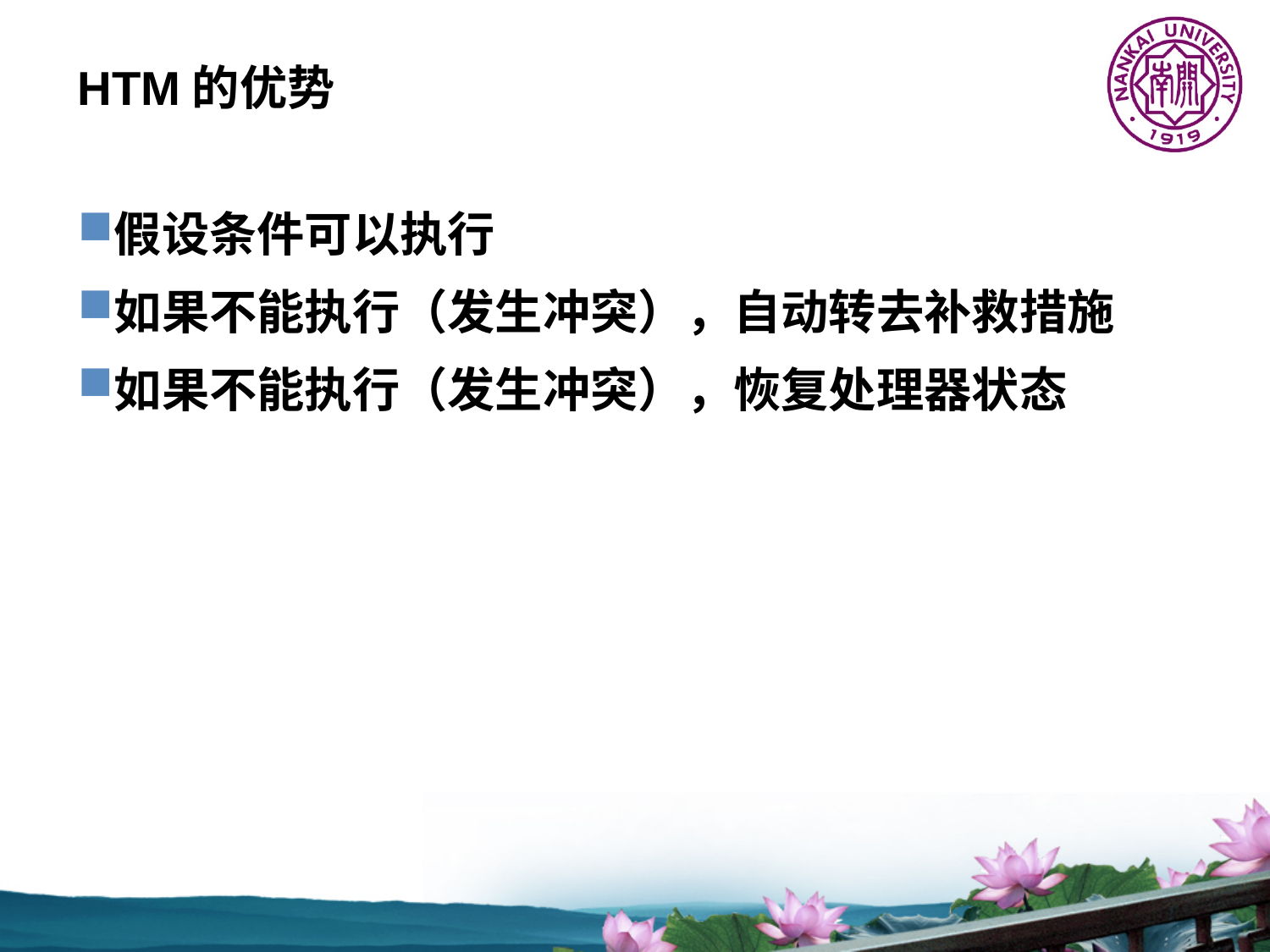

# HTM的优势
假设条件可以执行
如果不能执行（发生冲突），自动转去补救措施
如果不能执行（发生冲突），恢复处理器状态